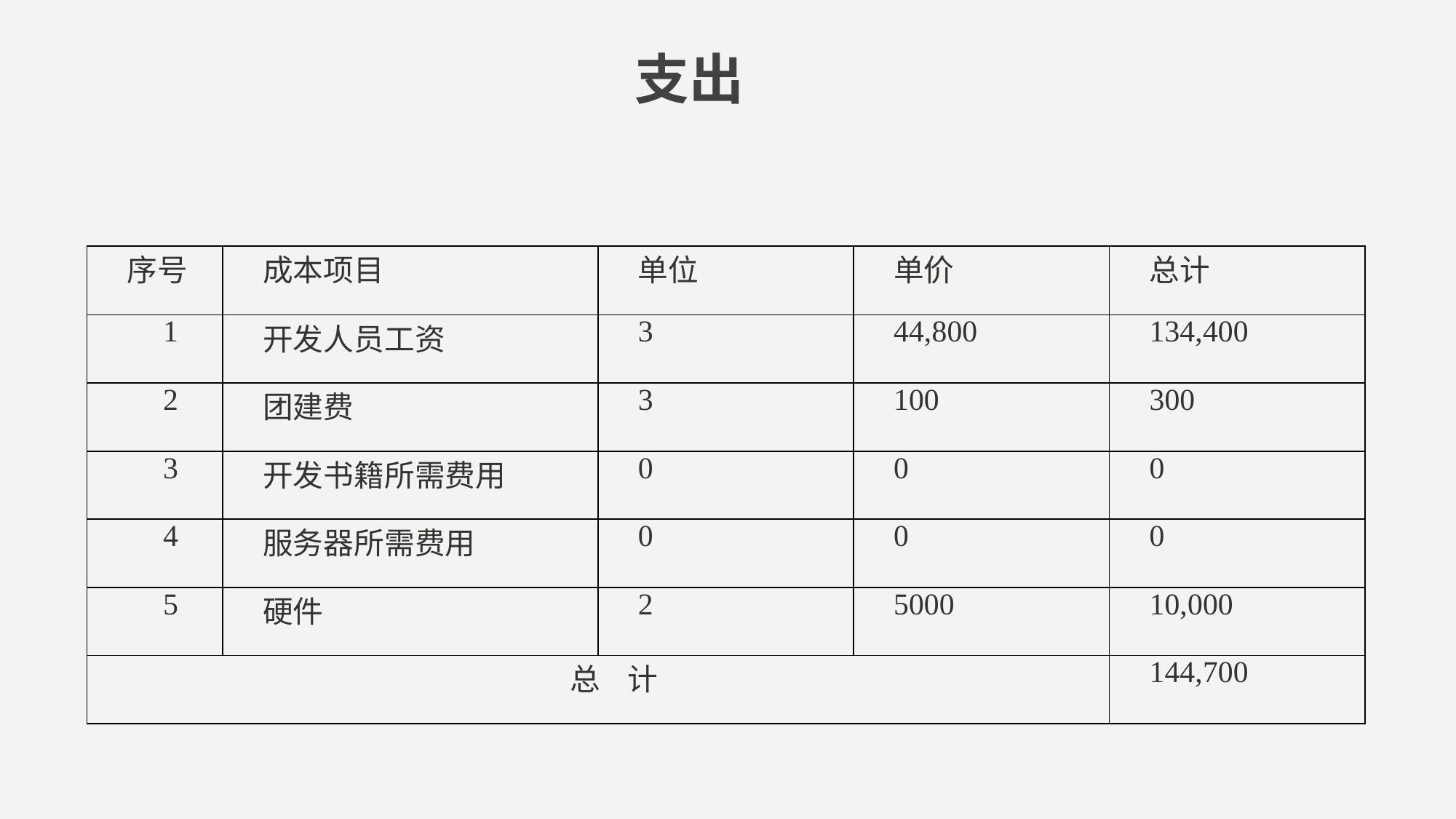

支出
| 序号 | 成本项目 | 单位 | 单价 | 总计 |
| --- | --- | --- | --- | --- |
| 1 | 开发人员工资 | 3 | 44,800 | 134,400 |
| 2 | 团建费 | 3 | 100 | 300 |
| 3 | 开发书籍所需费用 | 0 | 0 | 0 |
| 4 | 服务器所需费用 | 0 | 0 | 0 |
| 5 | 硬件 | 2 | 5000 | 10,000 |
| 总 计 |  |  |  | 144,700 |